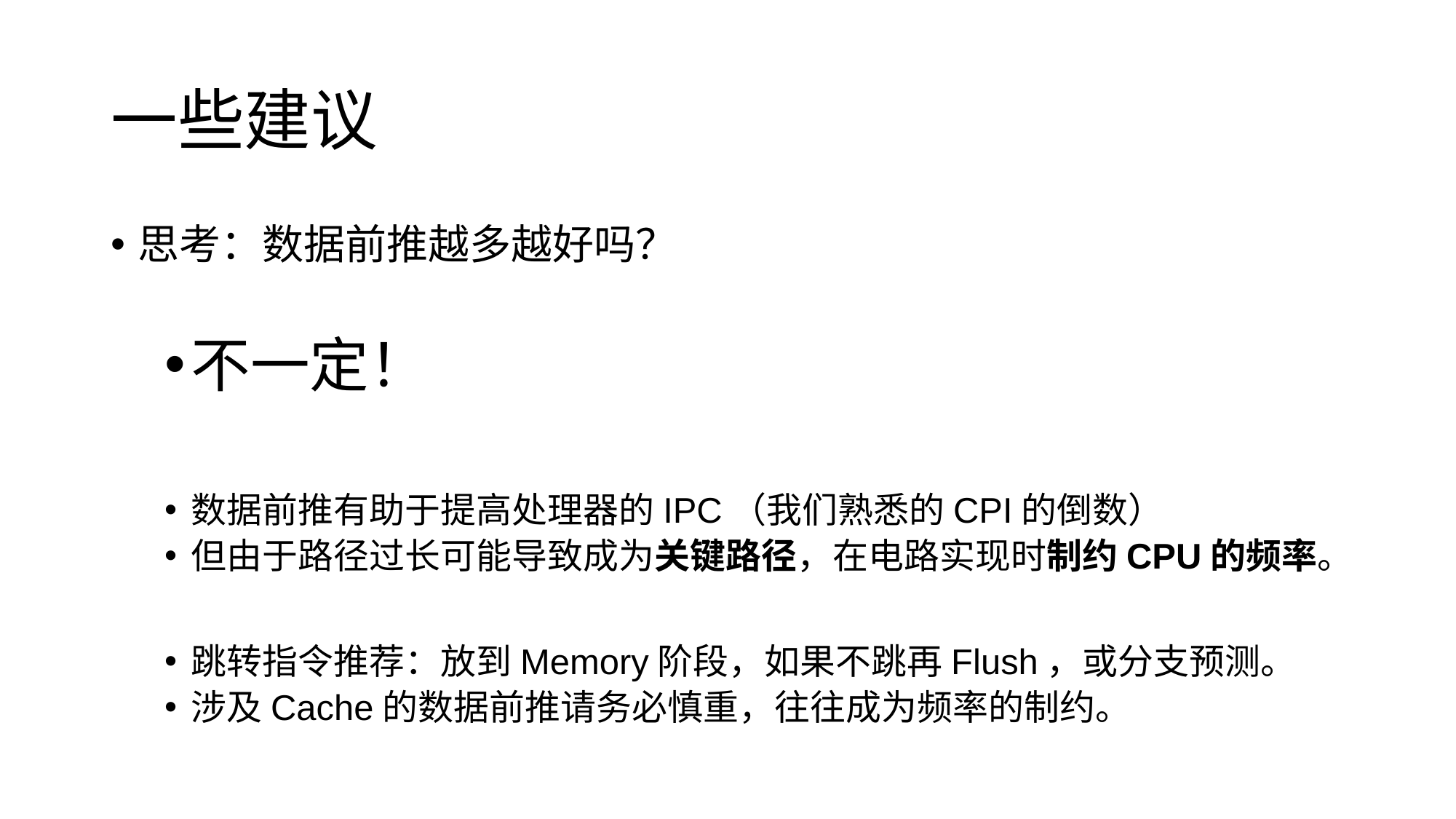

# 一些建议
思考：数据前推越多越好吗？

不一定！

数据前推有助于提高处理器的IPC（我们熟悉的CPI的倒数）
但由于路径过长可能导致成为关键路径，在电路实现时制约CPU的频率。

跳转指令推荐：放到Memory阶段，如果不跳再Flush，或分支预测。
涉及Cache的数据前推请务必慎重，往往成为频率的制约。